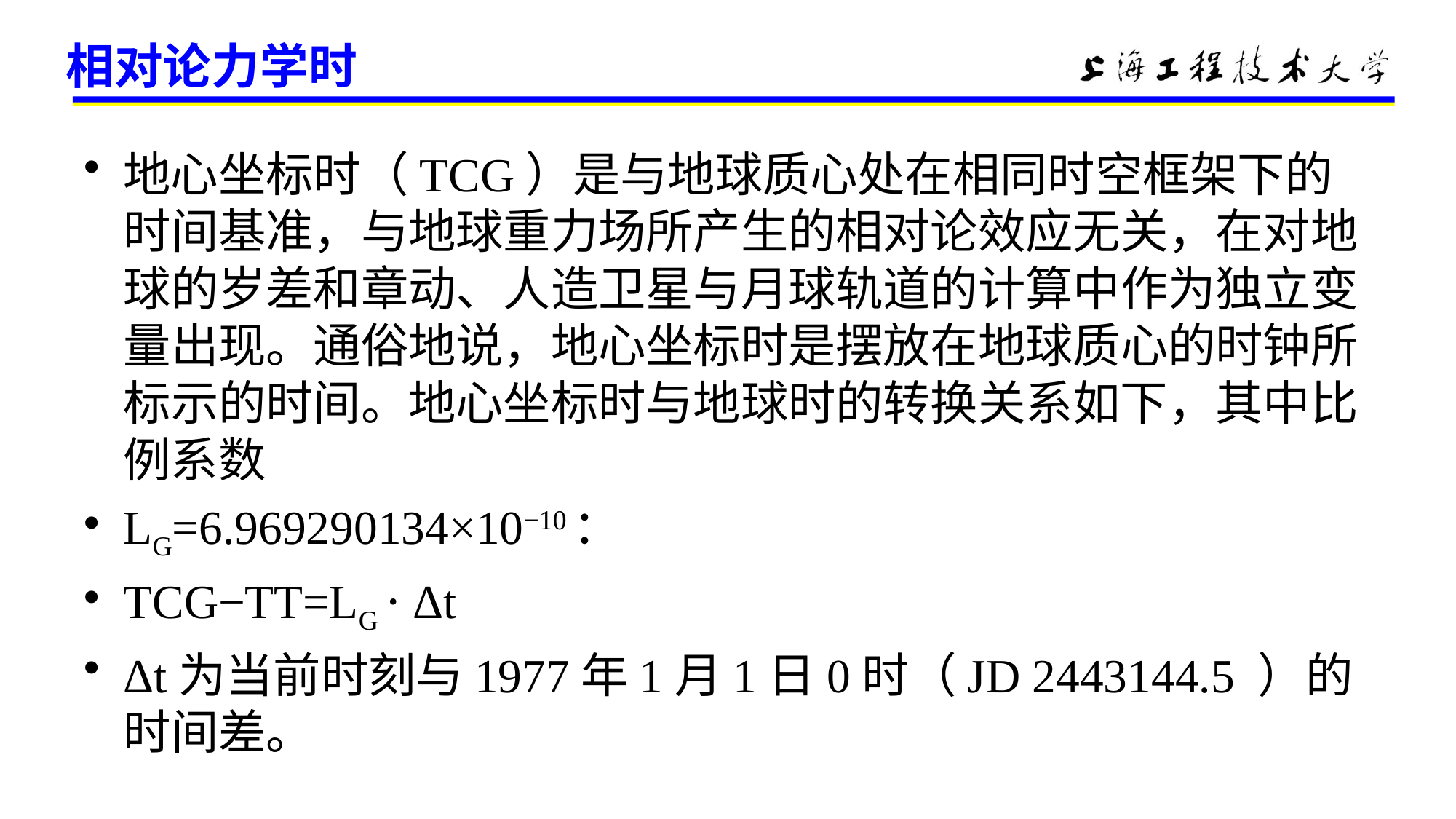

# 相对论力学时
地心坐标时（TCG）是与地球质心处在相同时空框架下的时间基准，与地球重力场所产生的相对论效应无关，在对地球的岁差和章动、人造卫星与月球轨道的计算中作为独立变量出现。通俗地说，地心坐标时是摆放在地球质心的时钟所标示的时间。地心坐标时与地球时的转换关系如下，其中比例系数
LG=6.969290134×10−10：
TCG−TT=LG ⋅ Δt
Δt为当前时刻与1977年1月1日0时（JD 2443144.5 ）的时间差。